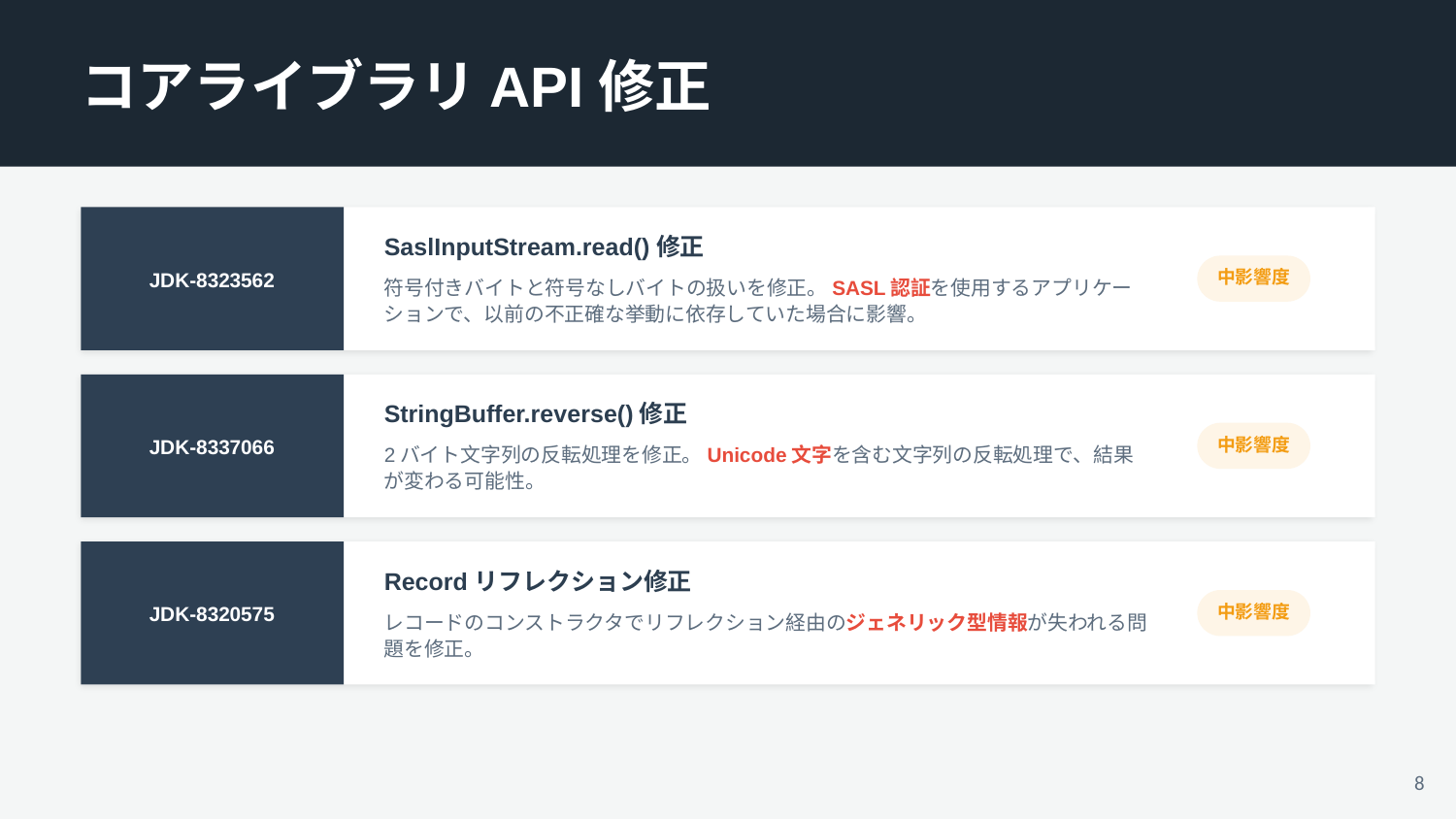

コアライブラリAPI修正

SaslInputStream.read()修正

中影響度
JDK-8323562
符号付きバイトと符号なしバイトの扱いを修正。SASL認証を使用するアプリケーションで、以前の不正確な挙動に依存していた場合に影響。

StringBuffer.reverse()修正

中影響度
JDK-8337066
2バイト文字列の反転処理を修正。Unicode文字を含む文字列の反転処理で、結果が変わる可能性。

Recordリフレクション修正

中影響度
JDK-8320575
レコードのコンストラクタでリフレクション経由のジェネリック型情報が失われる問題を修正。
8